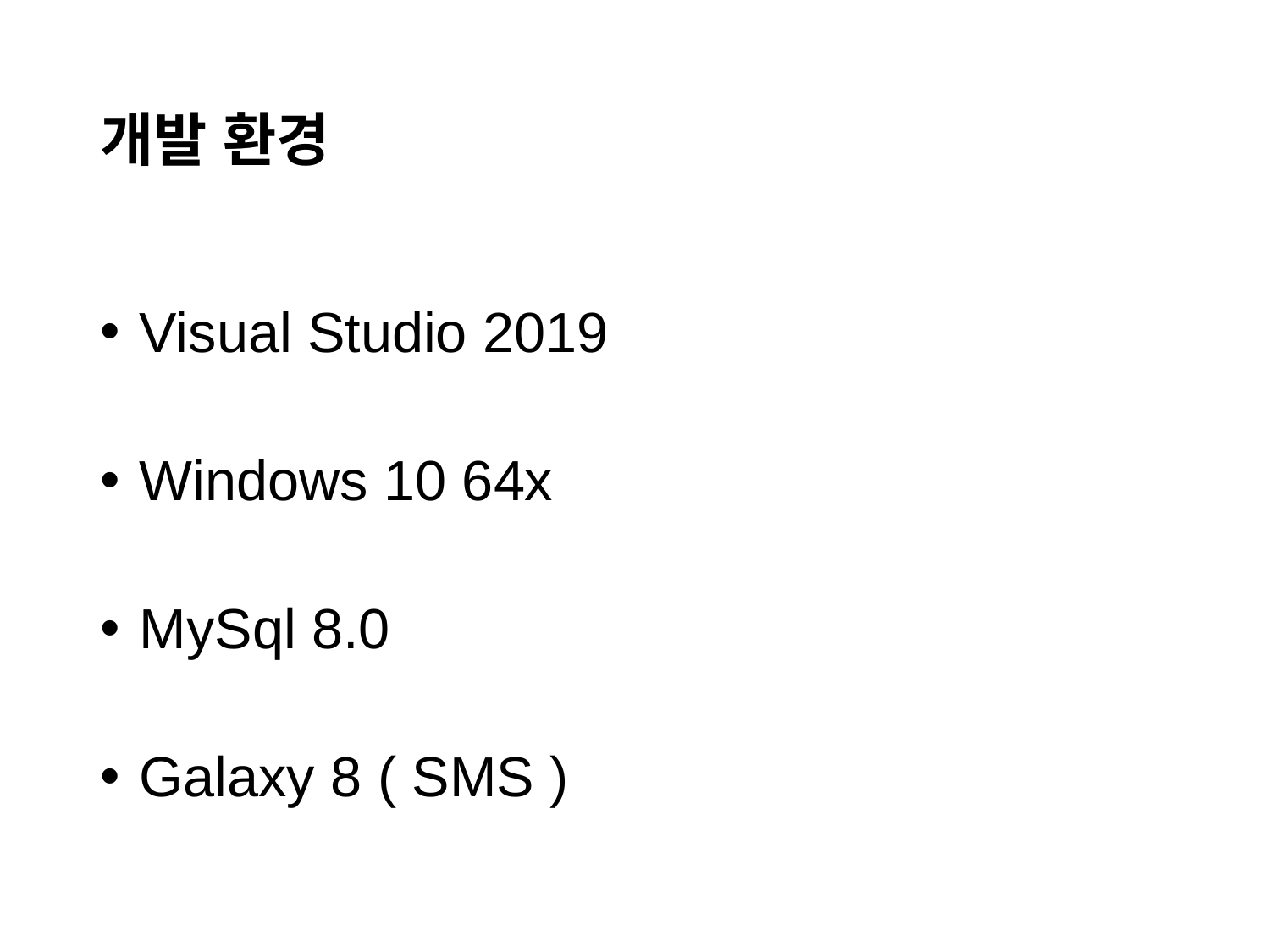

# 개발 환경
 Visual Studio 2019

 Windows 10 64x

 MySql 8.0

 Galaxy 8 ( SMS )